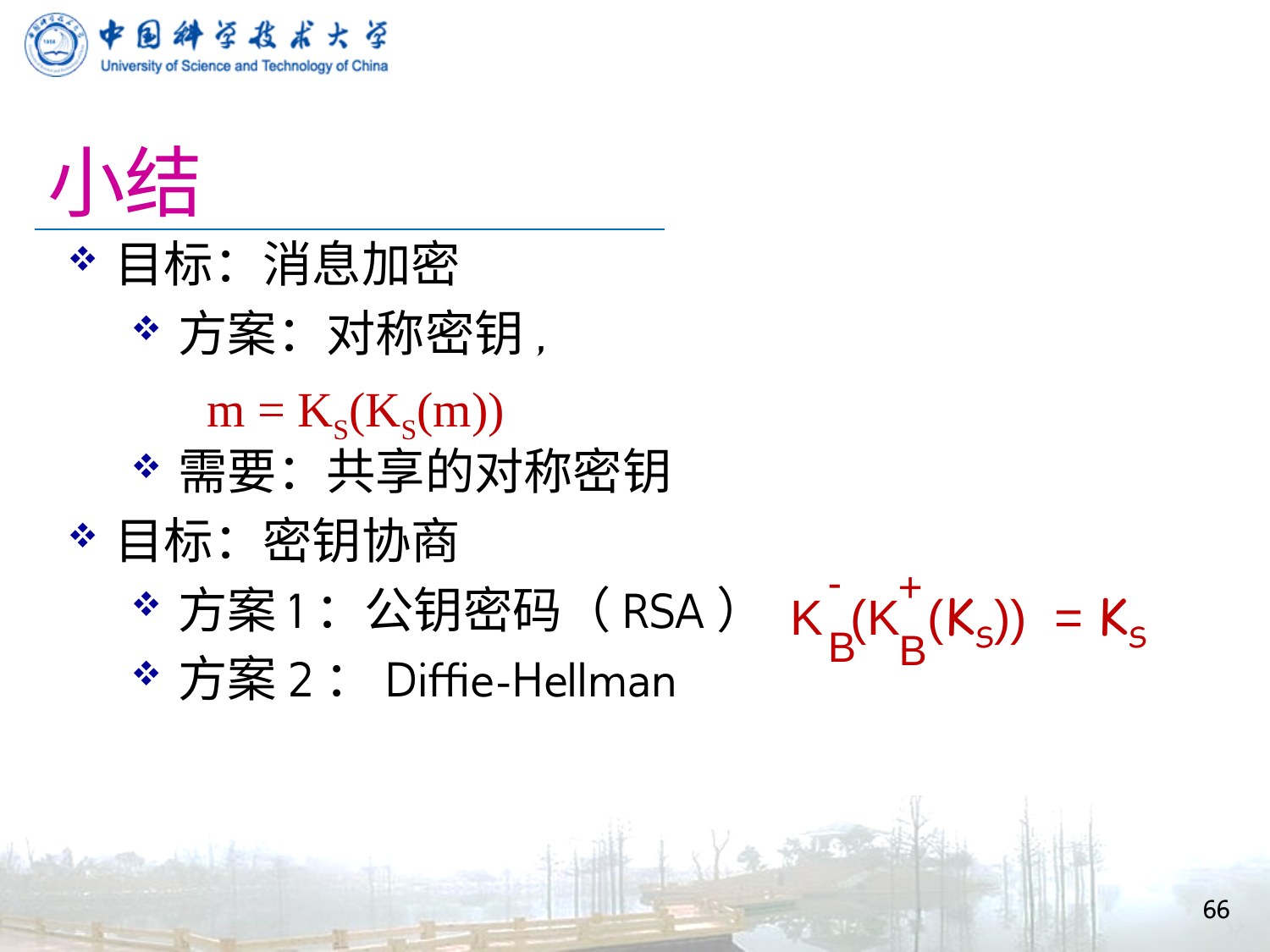

# 小结
目标：消息加密
方案：对称密钥,

需要：共享的对称密钥
目标：密钥协商
方案1：公钥密码（RSA）
方案2：Diffie-Hellman

m = KS(KS(m))
-
+
K  (K  (KS))  = KS
B
B
66